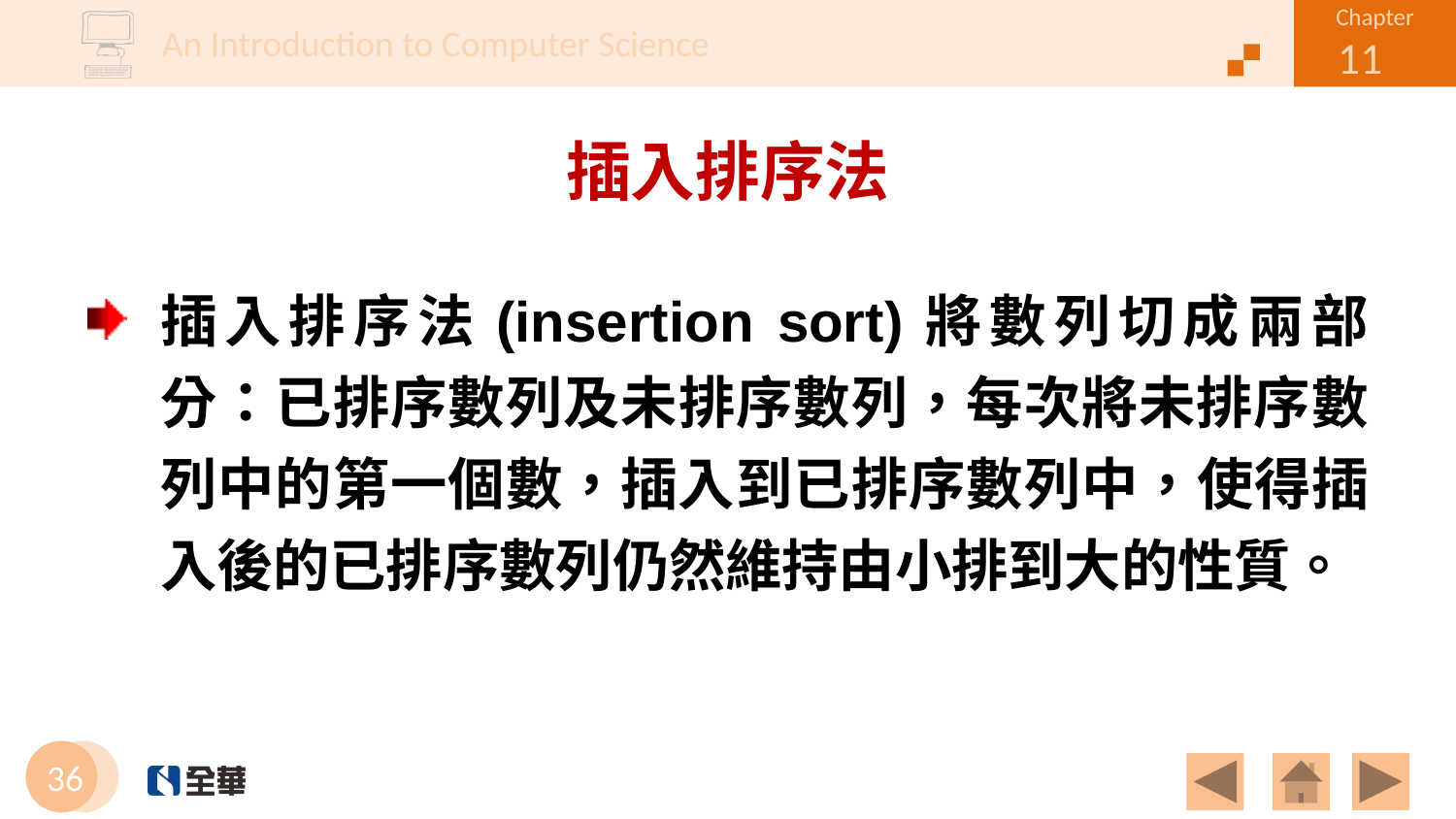

# 插入排序法
插入排序法(insertion sort)將數列切成兩部分：已排序數列及未排序數列，每次將未排序數列中的第一個數，插入到已排序數列中，使得插入後的已排序數列仍然維持由小排到大的性質。